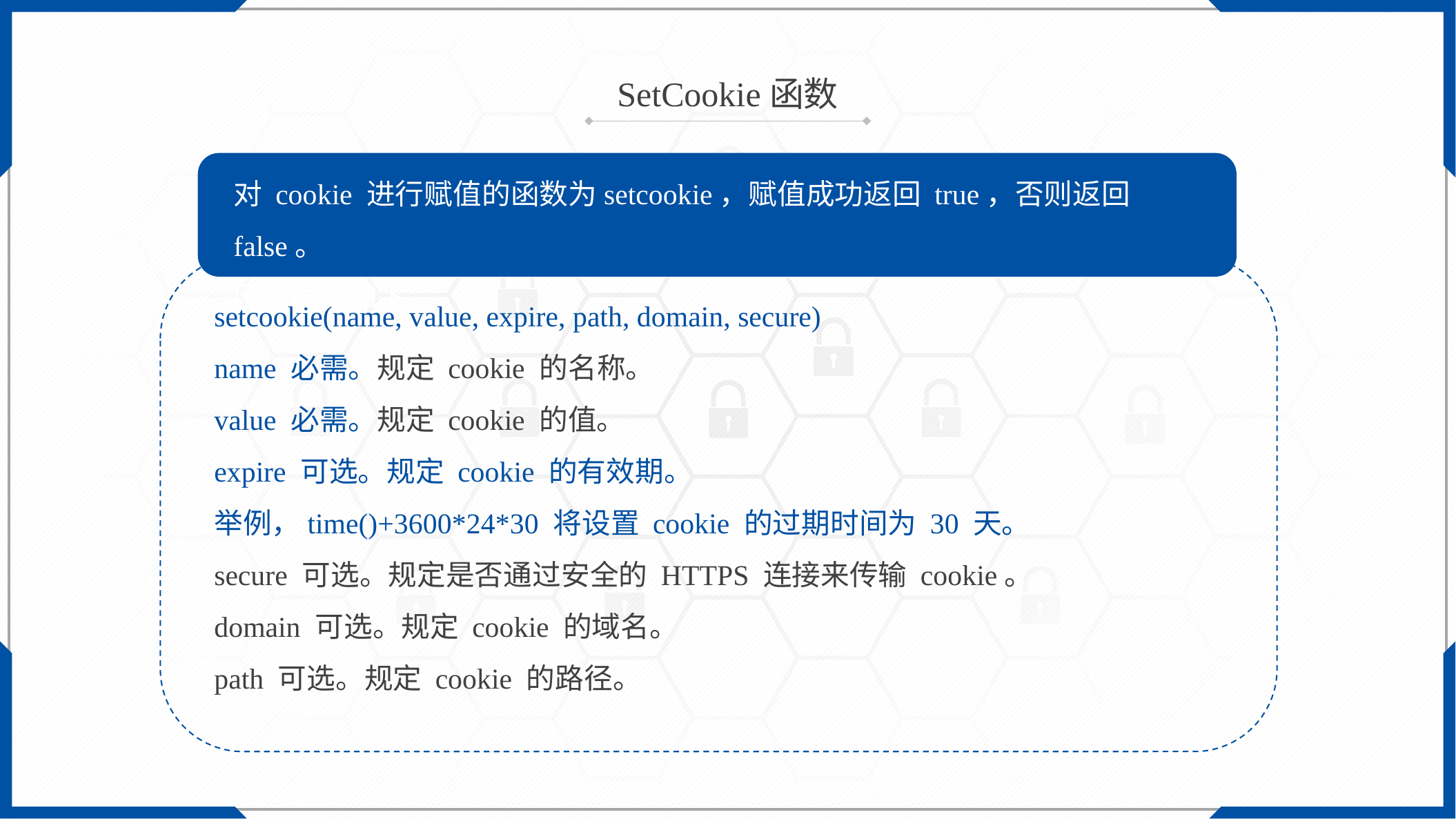

SetCookie函数

对 cookie 进行赋值的函数为setcookie，赋值成功返回 true，否则返回 false。
函数原型如下：

setcookie(name, value, expire, path, domain, secure)
name 必需。规定 cookie 的名称。
value 必需。规定 cookie 的值。
expire 可选。规定 cookie 的有效期。
举例，time()+3600*24*30 将设置 cookie 的过期时间为 30 天。
secure 可选。规定是否通过安全的 HTTPS 连接来传输 cookie。
domain 可选。规定 cookie 的域名。
path 可选。规定 cookie 的路径。